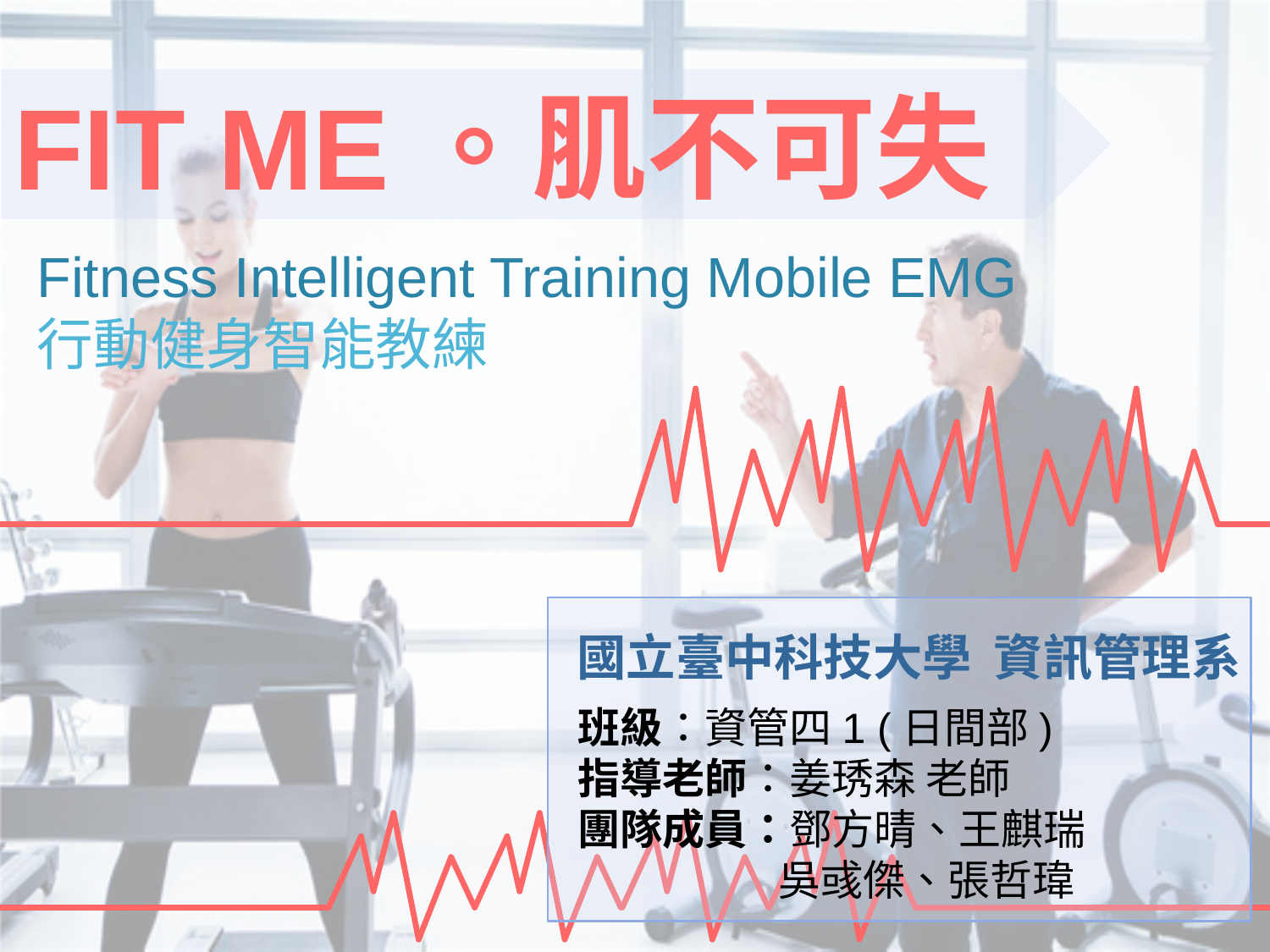

FIT ME。肌不可失
Fitness Intelligent Training Mobile EMG
行動健身智能教練

國立臺中科技大學  資訊管理系
班級：資管四1 (日間部)
指導老師：姜琇森 老師
團隊成員：鄧方晴、王麒瑞
                    吳彧傑、張哲瑋